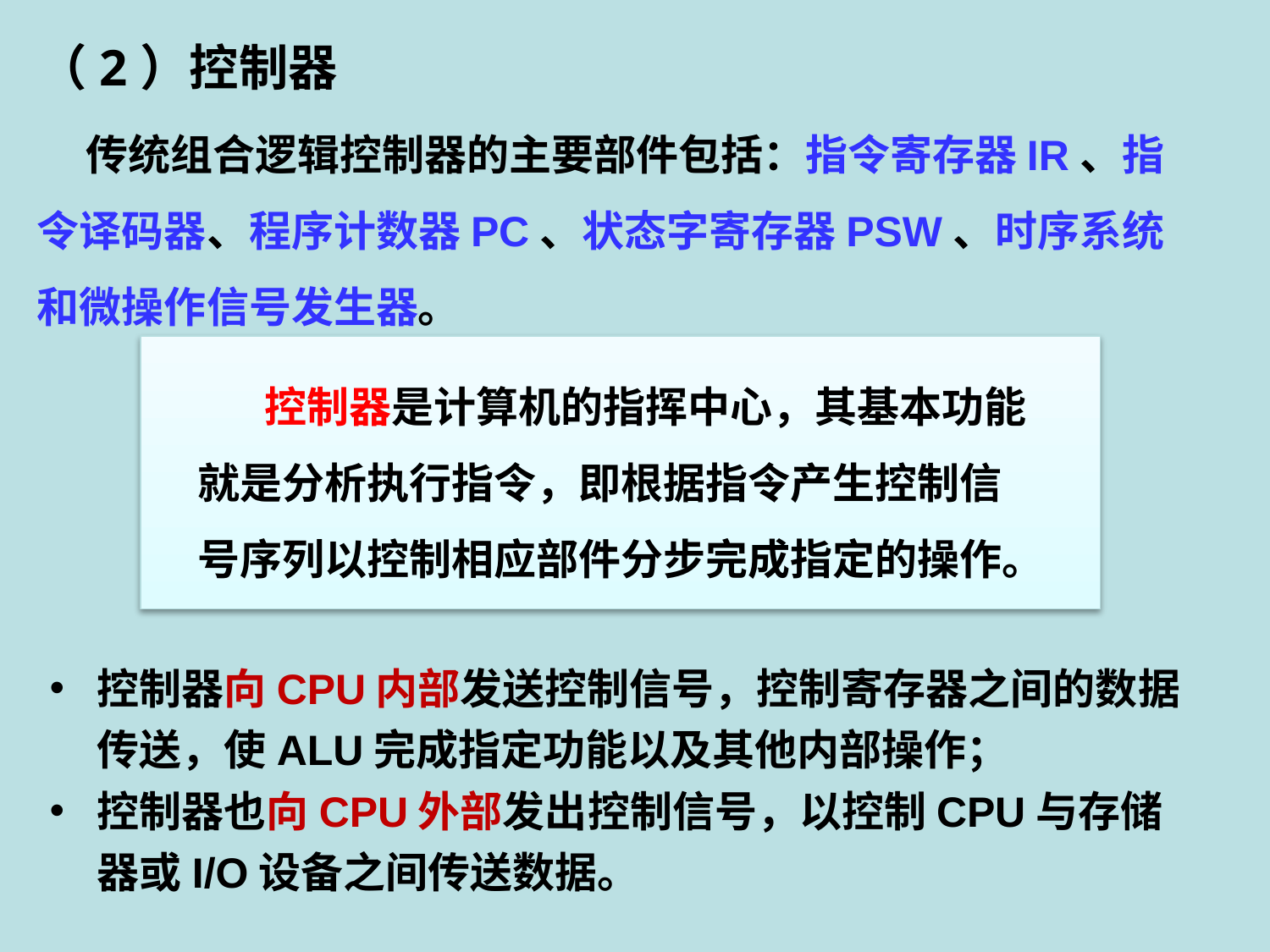

（2）控制器
    传统组合逻辑控制器的主要部件包括：指令寄存器IR、指令译码器、程序计数器PC、状态字寄存器PSW、时序系统和微操作信号发生器。
      控制器是计算机的指挥中心，其基本功能就是分析执行指令，即根据指令产生控制信号序列以控制相应部件分步完成指定的操作。
控制器向CPU内部发送控制信号，控制寄存器之间的数据传送，使ALU完成指定功能以及其他内部操作；
控制器也向CPU外部发出控制信号，以控制CPU与存储器或I/O设备之间传送数据。